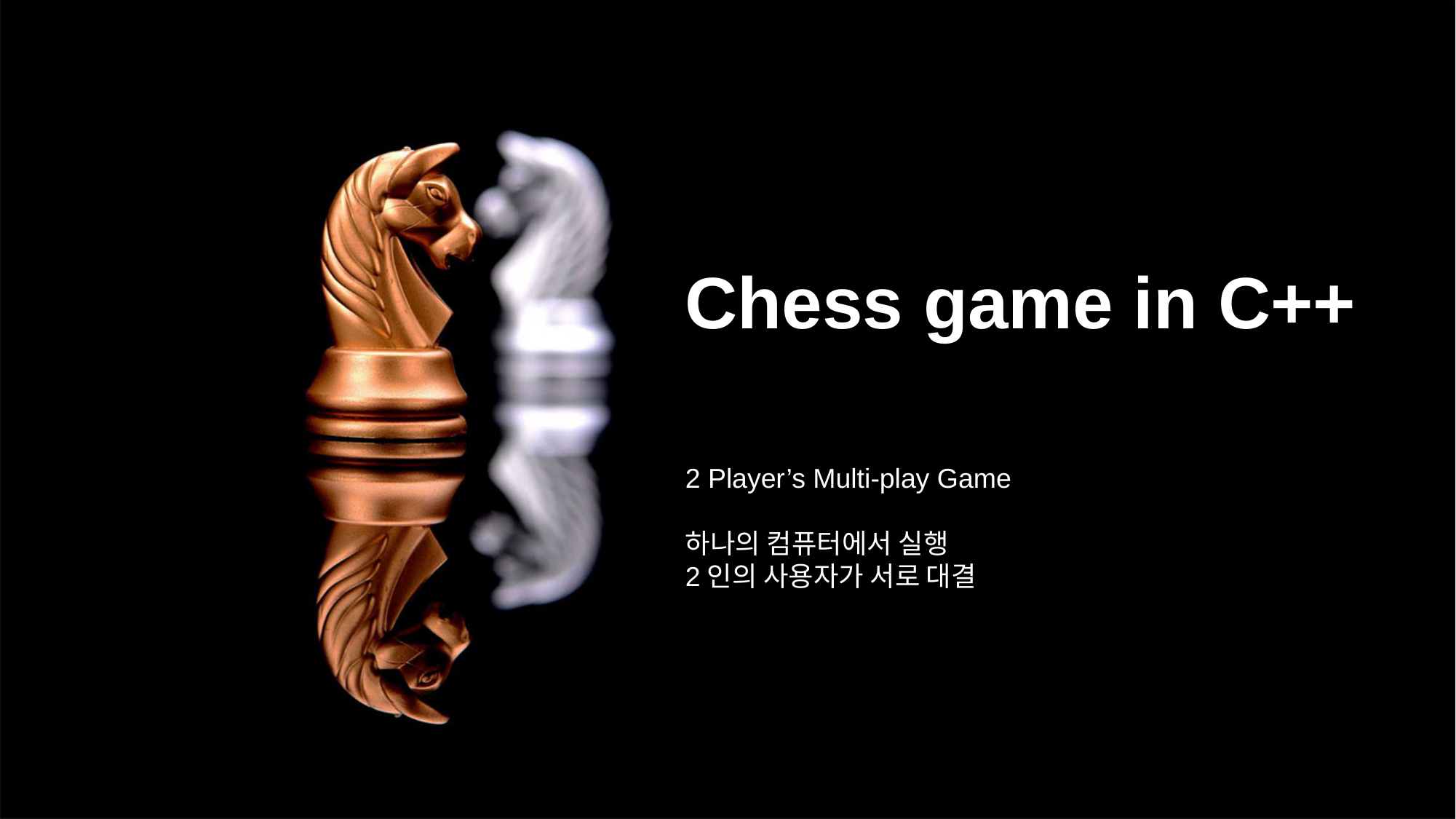

Chess game in C++
2 Player’s Multi-play Game

하나의 컴퓨터에서 실행
2인의 사용자가 서로 대결